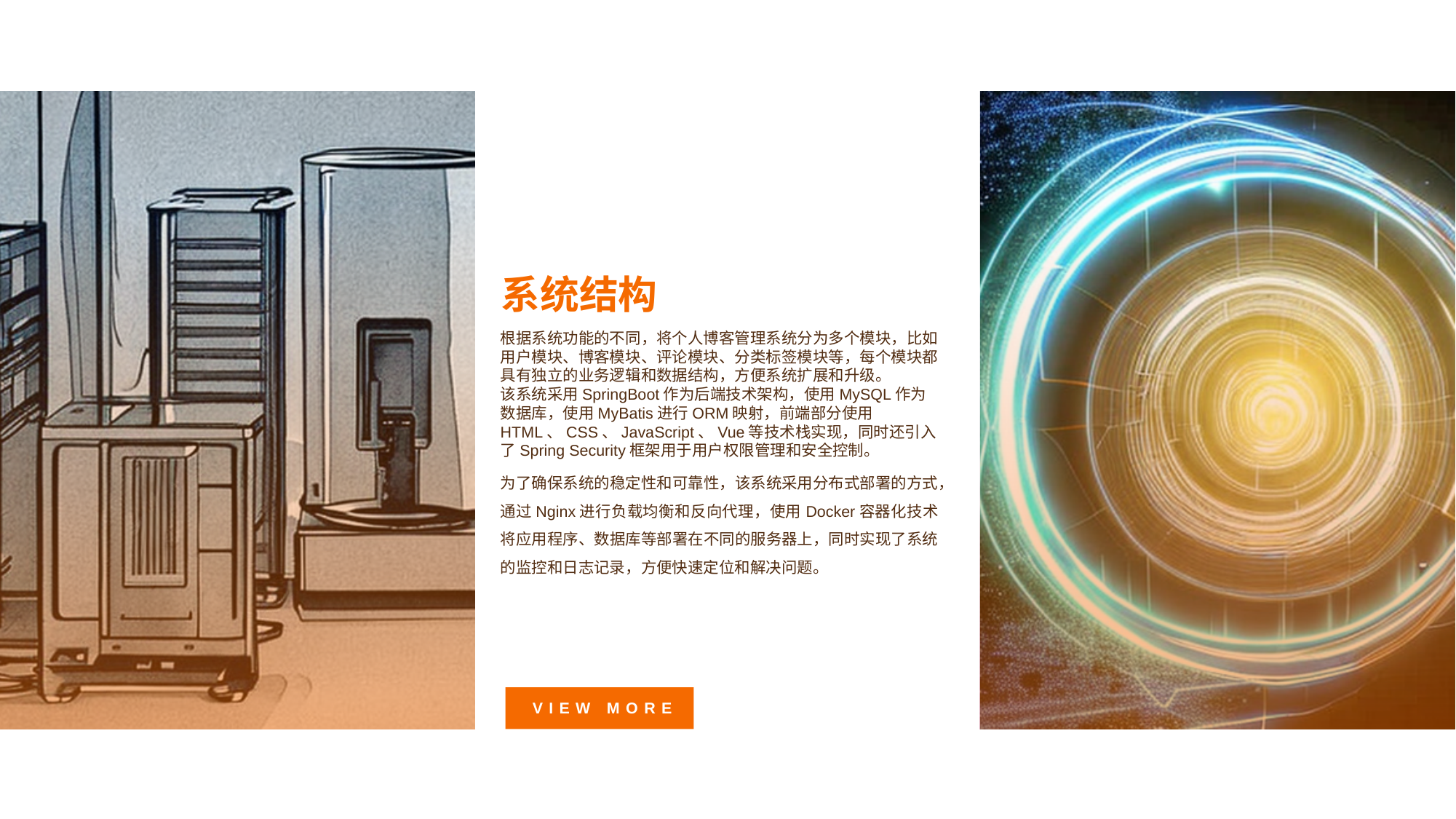

系统结构
根据系统功能的不同，将个人博客管理系统分为多个模块，比如用户模块、博客模块、评论模块、分类标签模块等，每个模块都具有独立的业务逻辑和数据结构，方便系统扩展和升级。
该系统采用SpringBoot作为后端技术架构，使用MySQL作为数据库，使用MyBatis进行ORM映射，前端部分使用HTML、CSS、JavaScript、Vue等技术栈实现，同时还引入了Spring Security框架用于用户权限管理和安全控制。
为了确保系统的稳定性和可靠性，该系统采用分布式部署的方式，通过Nginx进行负载均衡和反向代理，使用Docker容器化技术将应用程序、数据库等部署在不同的服务器上，同时实现了系统的监控和日志记录，方便快速定位和解决问题。

VIEW MORE